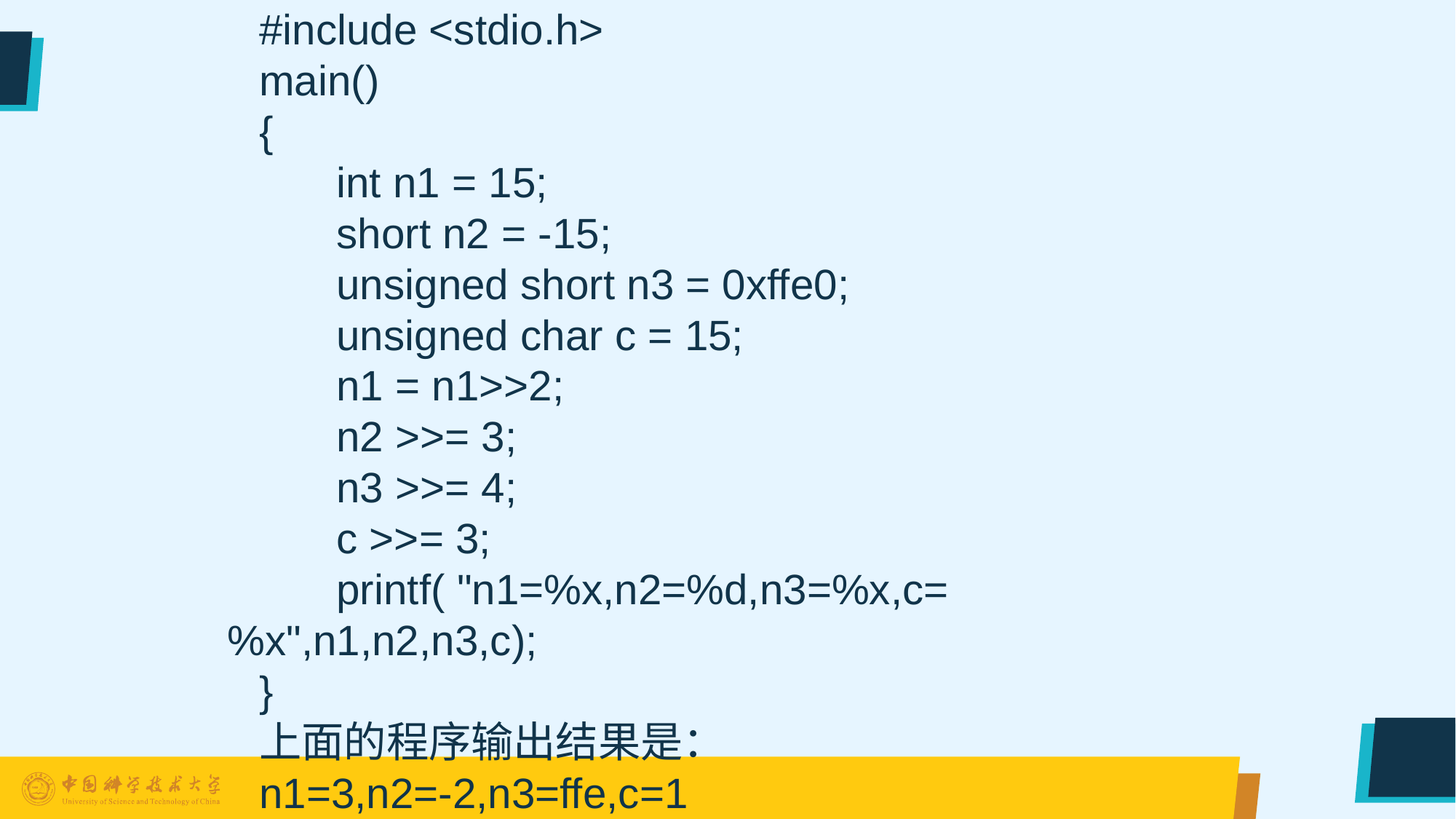

#include <stdio.h>
main()
{
	int n1 = 15;
	short n2 = -15;
	unsigned short n3 = 0xffe0;
	unsigned char c = 15;
	n1 = n1>>2;
	n2 >>= 3;
	n3 >>= 4;
	c >>= 3;
	printf( "n1=%x,n2=%d,n3=%x,c=%x",n1,n2,n3,c);
}
上面的程序输出结果是：
n1=3,n2=-2,n3=ffe,c=1